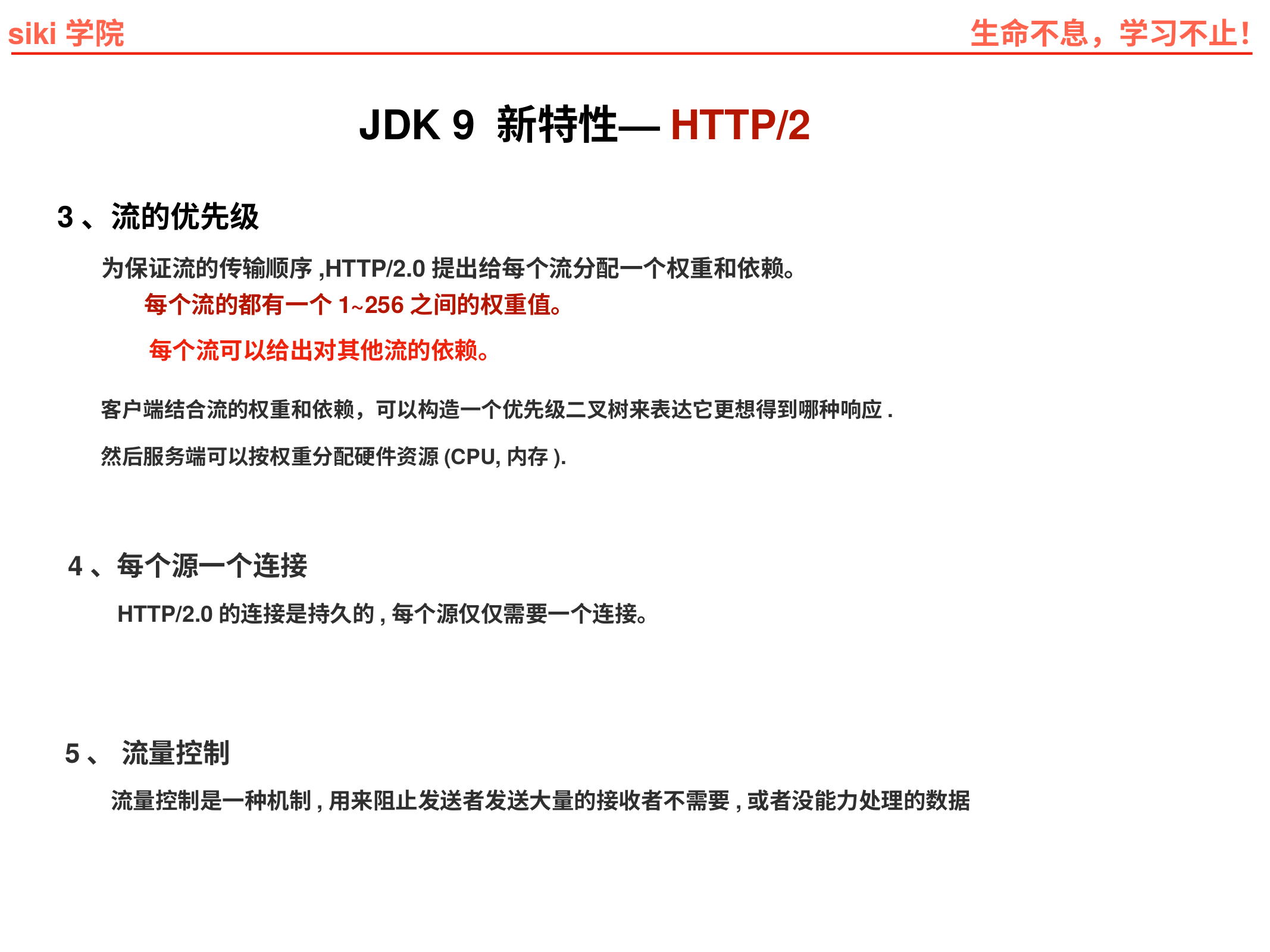

JDK 9 新特性—HTTP/2
3、流的优先级
为保证流的传输顺序,HTTP/2.0提出给每个流分配一个权重和依赖。
每个流的都有一个1~256之间的权重值。
每个流可以给出对其他流的依赖。
客户端结合流的权重和依赖，可以构造一个优先级二叉树来表达它更想得到哪种响应.
然后服务端可以按权重分配硬件资源(CPU,内存).
4、每个源一个连接
HTTP/2.0的连接是持久的,每个源仅仅需要一个连接。
5、 流量控制
流量控制是一种机制,用来阻止发送者发送大量的接收者不需要,或者没能力处理的数据